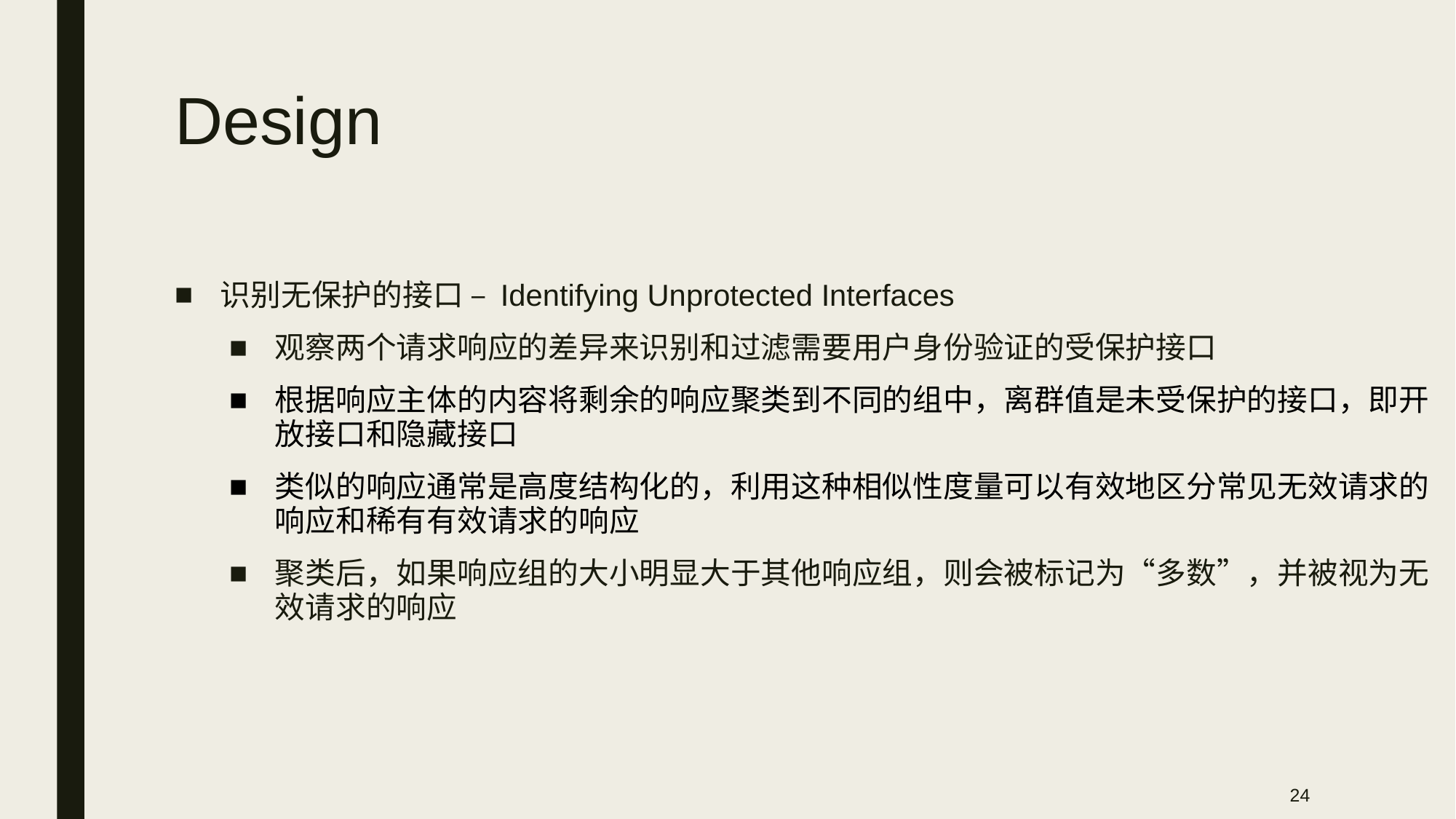

# Design
识别无保护的接口 – Identifying Unprotected Interfaces
观察两个请求响应的差异来识别和过滤需要用户身份验证的受保护接口
根据响应主体的内容将剩余的响应聚类到不同的组中，离群值是未受保护的接口，即开放接口和隐藏接口
类似的响应通常是高度结构化的，利用这种相似性度量可以有效地区分常见无效请求的响应和稀有有效请求的响应
聚类后，如果响应组的大小明显大于其他响应组，则会被标记为“多数”，并被视为无效请求的响应

24